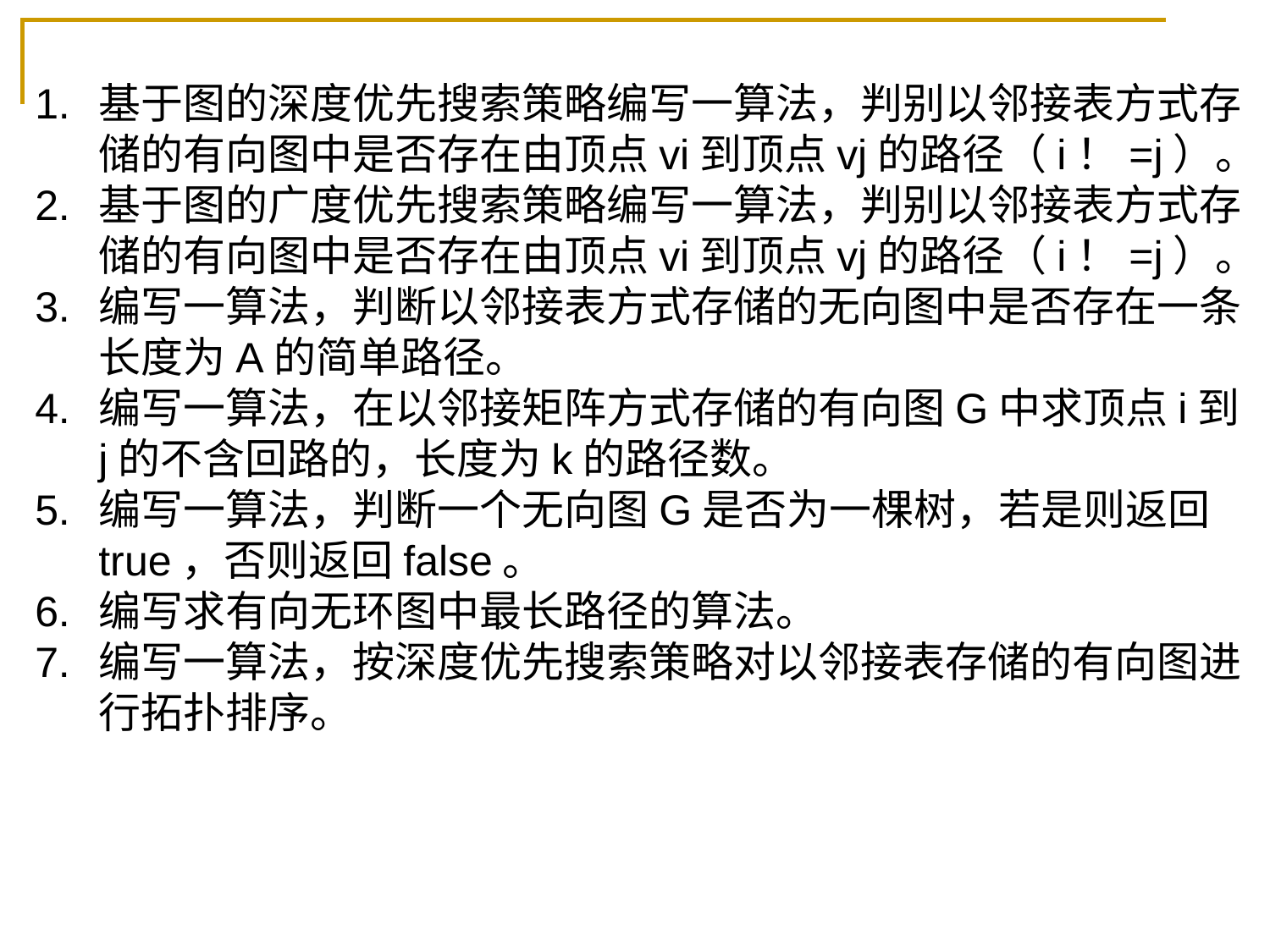

基于图的深度优先搜索策略编写一算法，判别以邻接表方式存储的有向图中是否存在由顶点vi到顶点vj的路径（i！=j）。
基于图的广度优先搜索策略编写一算法，判别以邻接表方式存储的有向图中是否存在由顶点vi到顶点vj的路径（i！=j）。
编写一算法，判断以邻接表方式存储的无向图中是否存在一条长度为A的简单路径。
编写一算法，在以邻接矩阵方式存储的有向图G中求顶点i到j的不含回路的，长度为k的路径数。
编写一算法，判断一个无向图G是否为一棵树，若是则返回true，否则返回false。
编写求有向无环图中最长路径的算法。
编写一算法，按深度优先搜索策略对以邻接表存储的有向图进行拓扑排序。